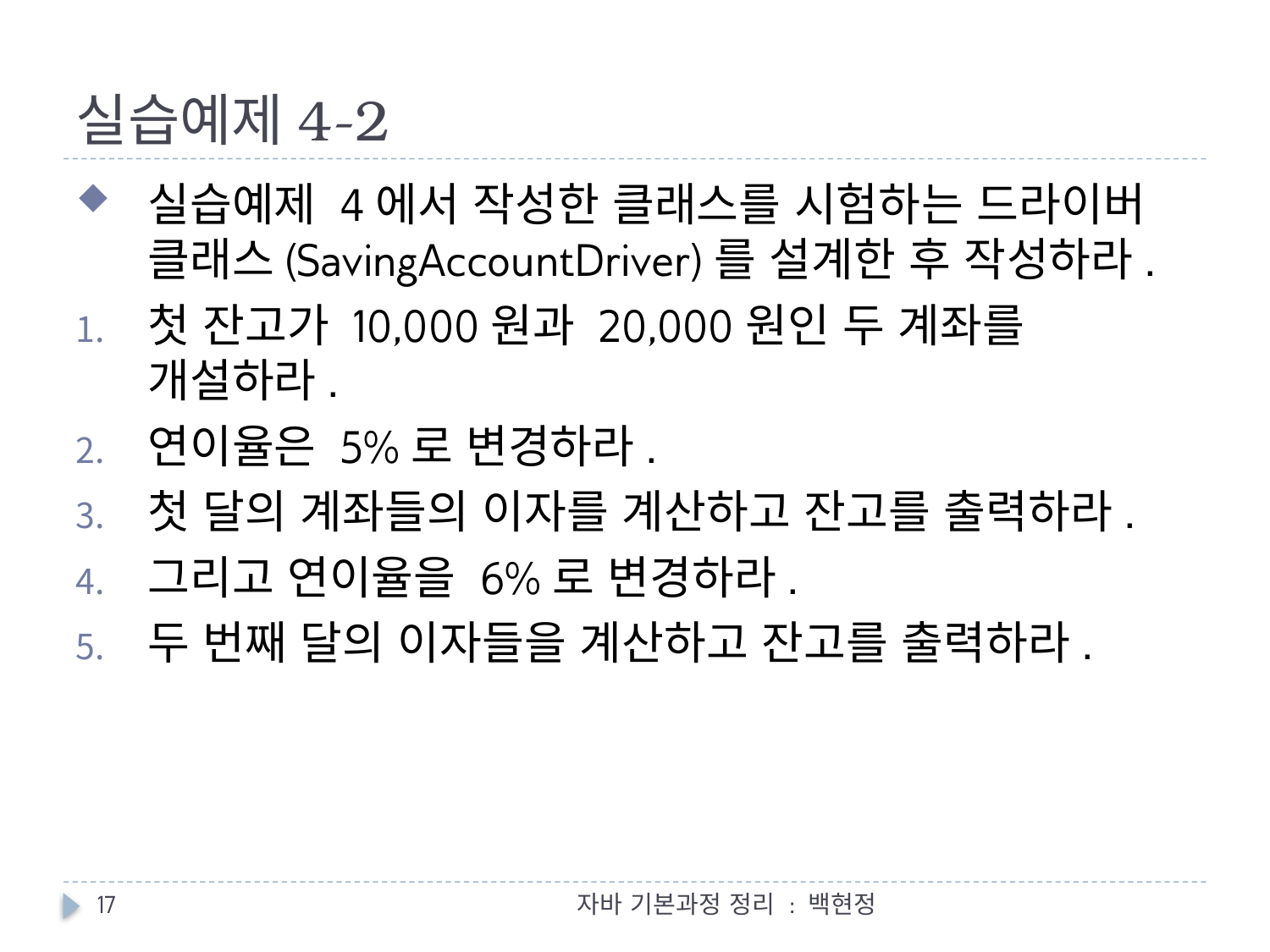

# 실습예제4-2
실습예제 4에서 작성한 클래스를 시험하는 드라이버 클래스(SavingAccountDriver)를 설계한 후 작성하라.
첫 잔고가 10,000원과 20,000원인 두 계좌를 개설하라.
연이율은 5%로 변경하라.
첫 달의 계좌들의 이자를 계산하고 잔고를 출력하라.
그리고 연이율을 6%로 변경하라.
두 번째 달의 이자들을 계산하고 잔고를 출력하라.
17
자바 기본과정 정리 : 백현정